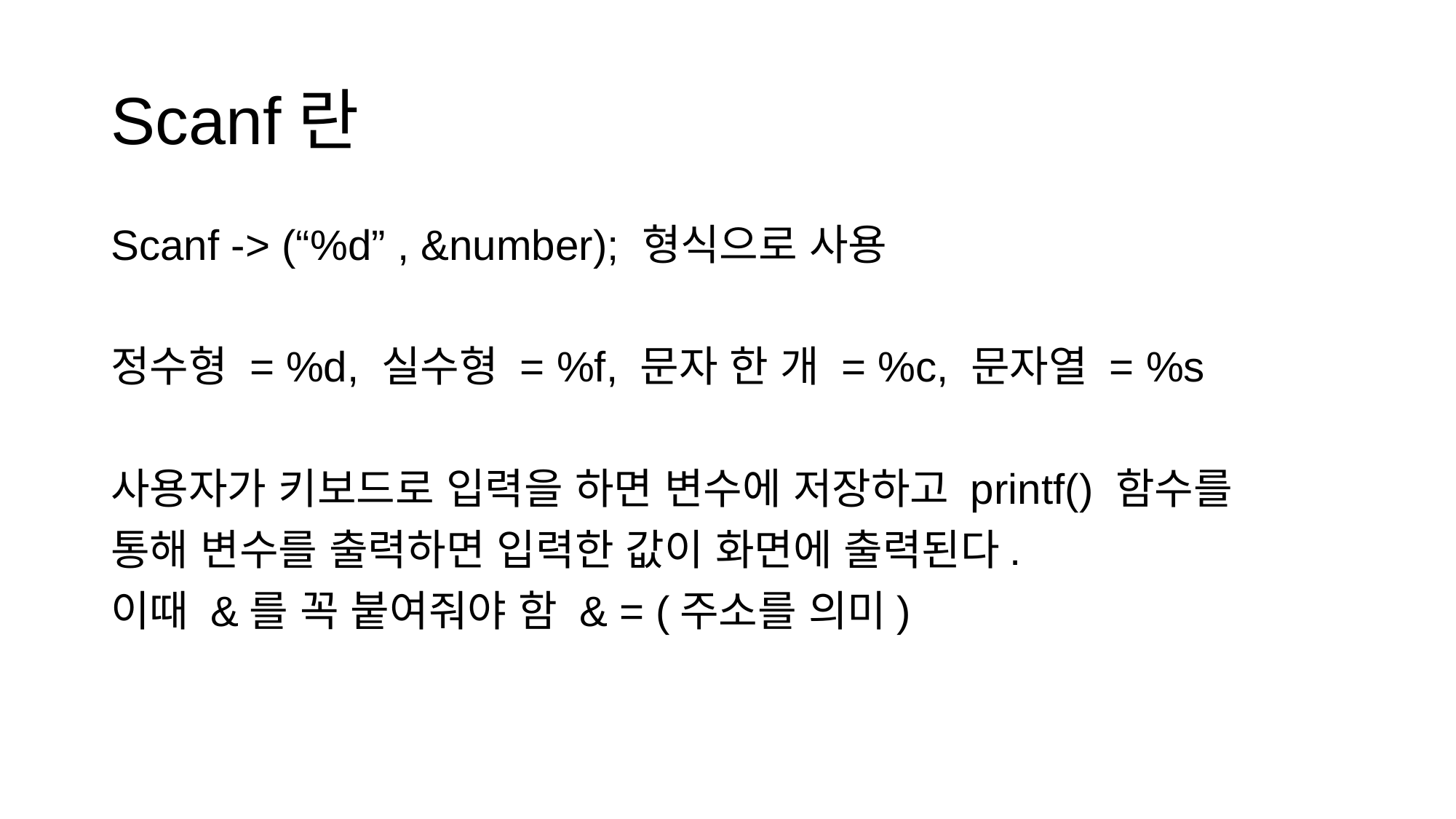

# Scanf란
Scanf -> (“%d” , &number); 형식으로 사용

정수형 = %d, 실수형 = %f, 문자 한 개 = %c, 문자열 = %s

사용자가 키보드로 입력을 하면 변수에 저장하고 printf() 함수를
통해 변수를 출력하면 입력한 값이 화면에 출력된다.
이때 &를 꼭 붙여줘야 함 & = (주소를 의미)